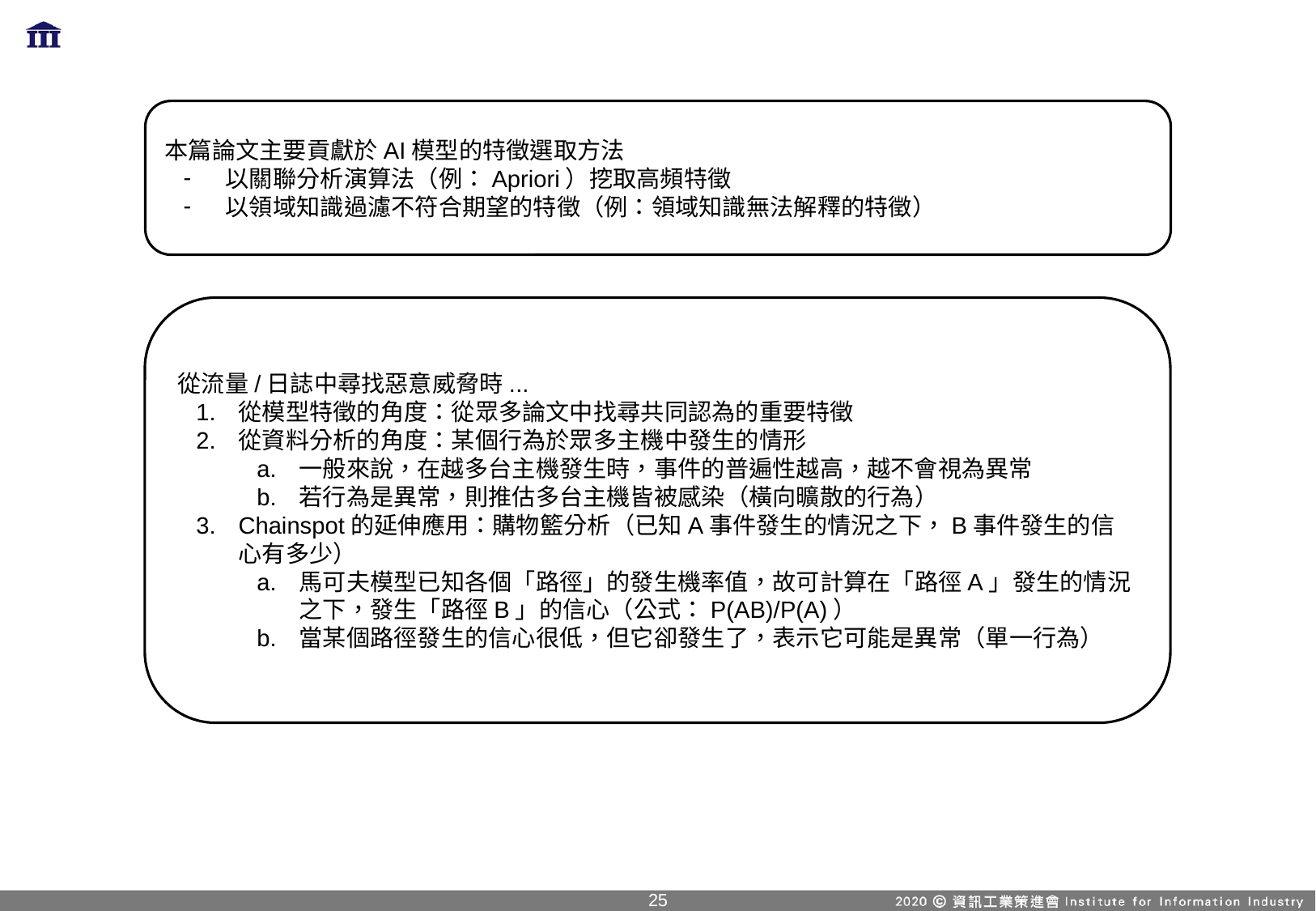

本篇論文主要貢獻於AI模型的特徵選取方法
以關聯分析演算法（例：Apriori）挖取高頻特徵
以領域知識過濾不符合期望的特徵（例：領域知識無法解釋的特徵）
從流量/日誌中尋找惡意威脅時...
從模型特徵的角度：從眾多論文中找尋共同認為的重要特徵
從資料分析的角度：某個行為於眾多主機中發生的情形
一般來說，在越多台主機發生時，事件的普遍性越高，越不會視為異常
若行為是異常，則推估多台主機皆被感染（橫向曠散的行為）
Chainspot的延伸應用：購物籃分析（已知A事件發生的情況之下，B事件發生的信心有多少）
馬可夫模型已知各個「路徑」的發生機率值，故可計算在「路徑A」發生的情況之下，發生「路徑B」的信心（公式：P(AB)/P(A)）
當某個路徑發生的信心很低，但它卻發生了，表示它可能是異常（單一行為）
25